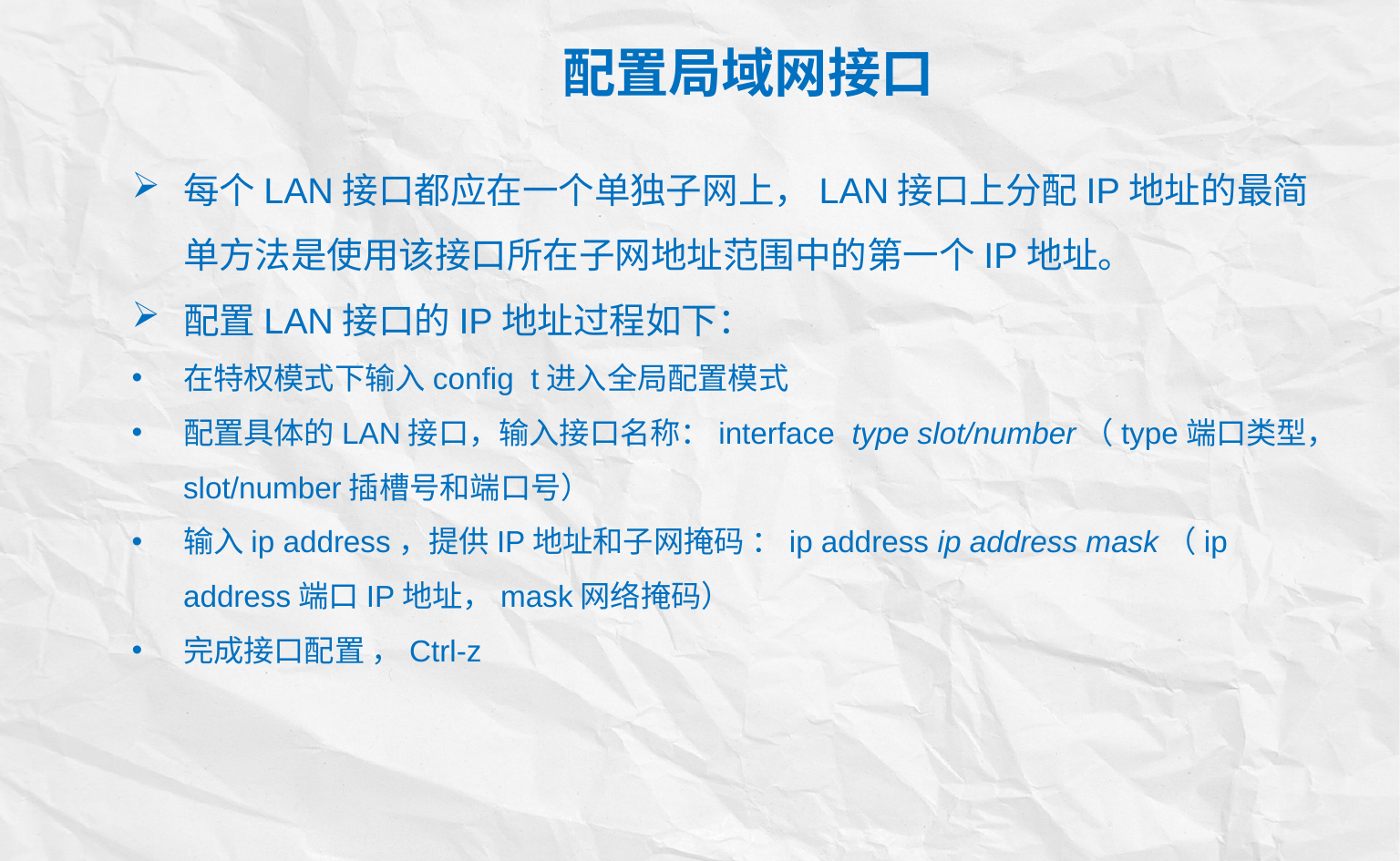

配置局域网接口
每个LAN接口都应在一个单独子网上，LAN接口上分配IP地址的最简单方法是使用该接口所在子网地址范围中的第一个IP地址。
配置LAN接口的IP地址过程如下：
在特权模式下输入config  t进入全局配置模式
配置具体的LAN接口，输入接口名称：interface  type slot/number（type端口类型，slot/number插槽号和端口号）
输入ip address，提供IP地址和子网掩码 ：ip address ip address mask（ip address端口IP地址，mask网络掩码）
完成接口配置 ，Ctrl-z

3